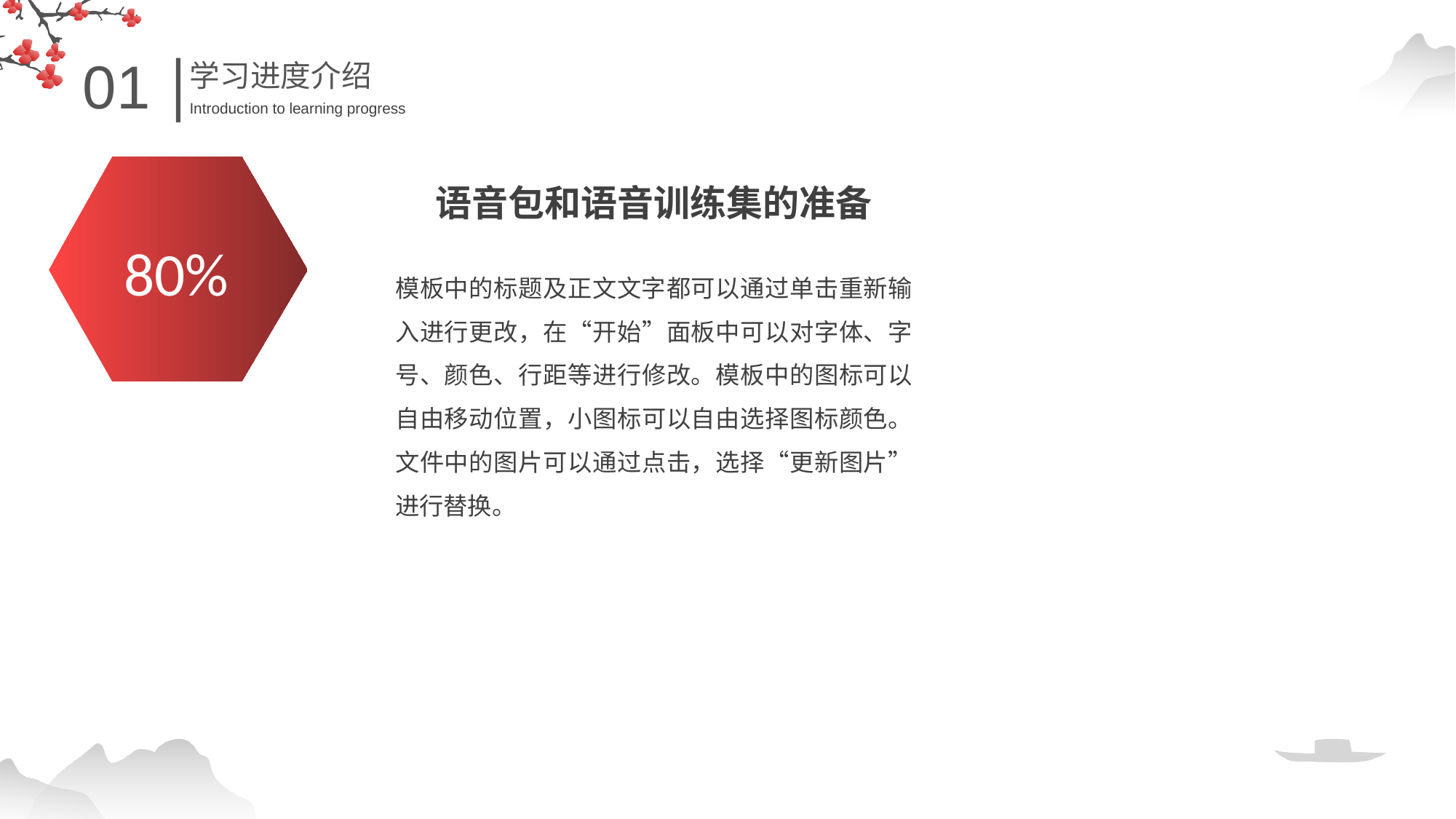

01
学习进度介绍

Introduction to learning progress

语音包和语音训练集的准备
80%
模板中的标题及正文文字都可以通过单击重新输入进行更改，在“开始”面板中可以对字体、字号、颜色、行距等进行修改。模板中的图标可以自由移动位置，小图标可以自由选择图标颜色。文件中的图片可以通过点击，选择“更新图片”进行替换。